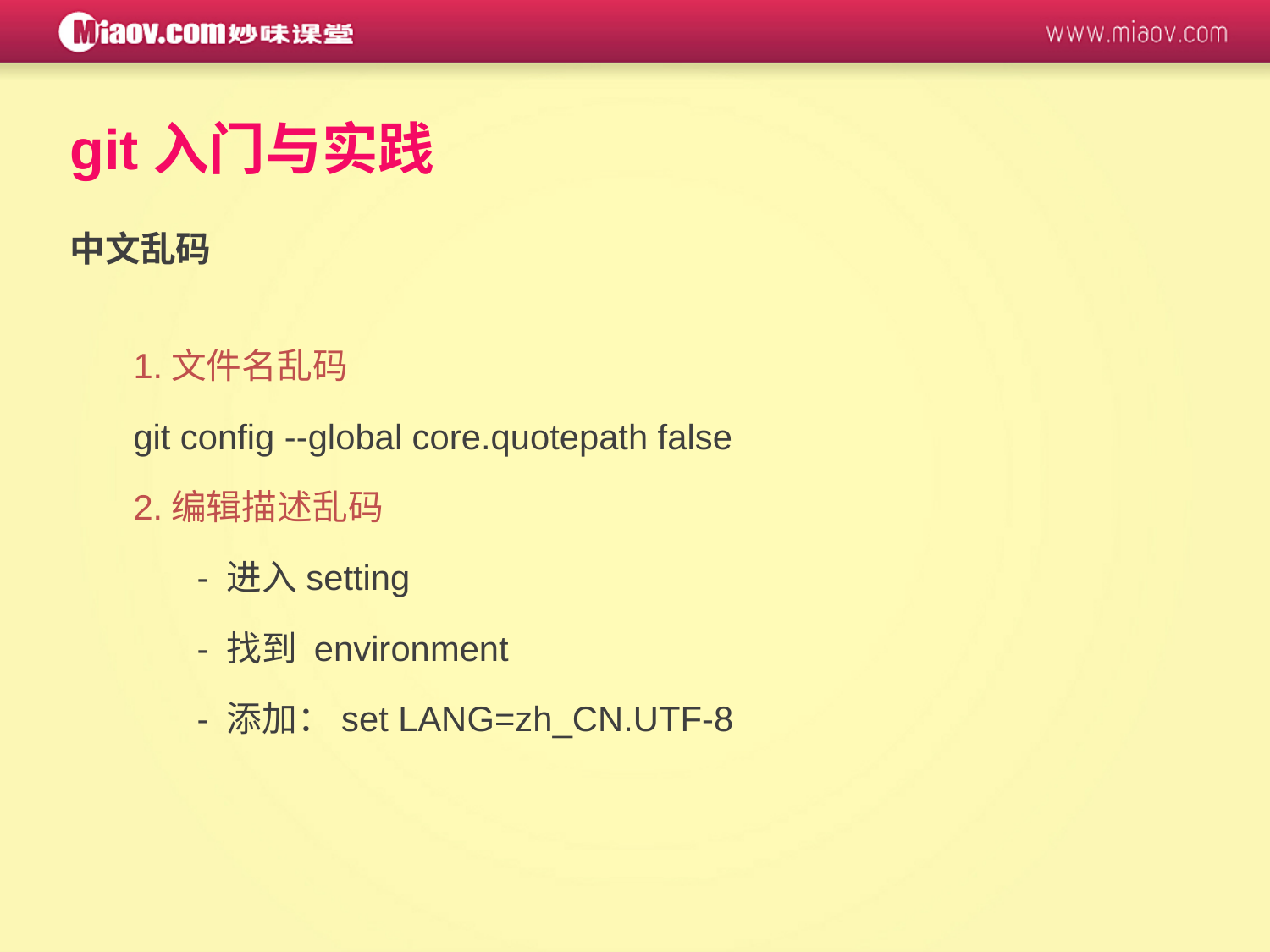

git入门与实践

中文乱码

1.文件名乱码
git config --global core.quotepath false
2.编辑描述乱码
	- 进入setting
	- 找到 environment
	- 添加：set LANG=zh_CN.UTF-8